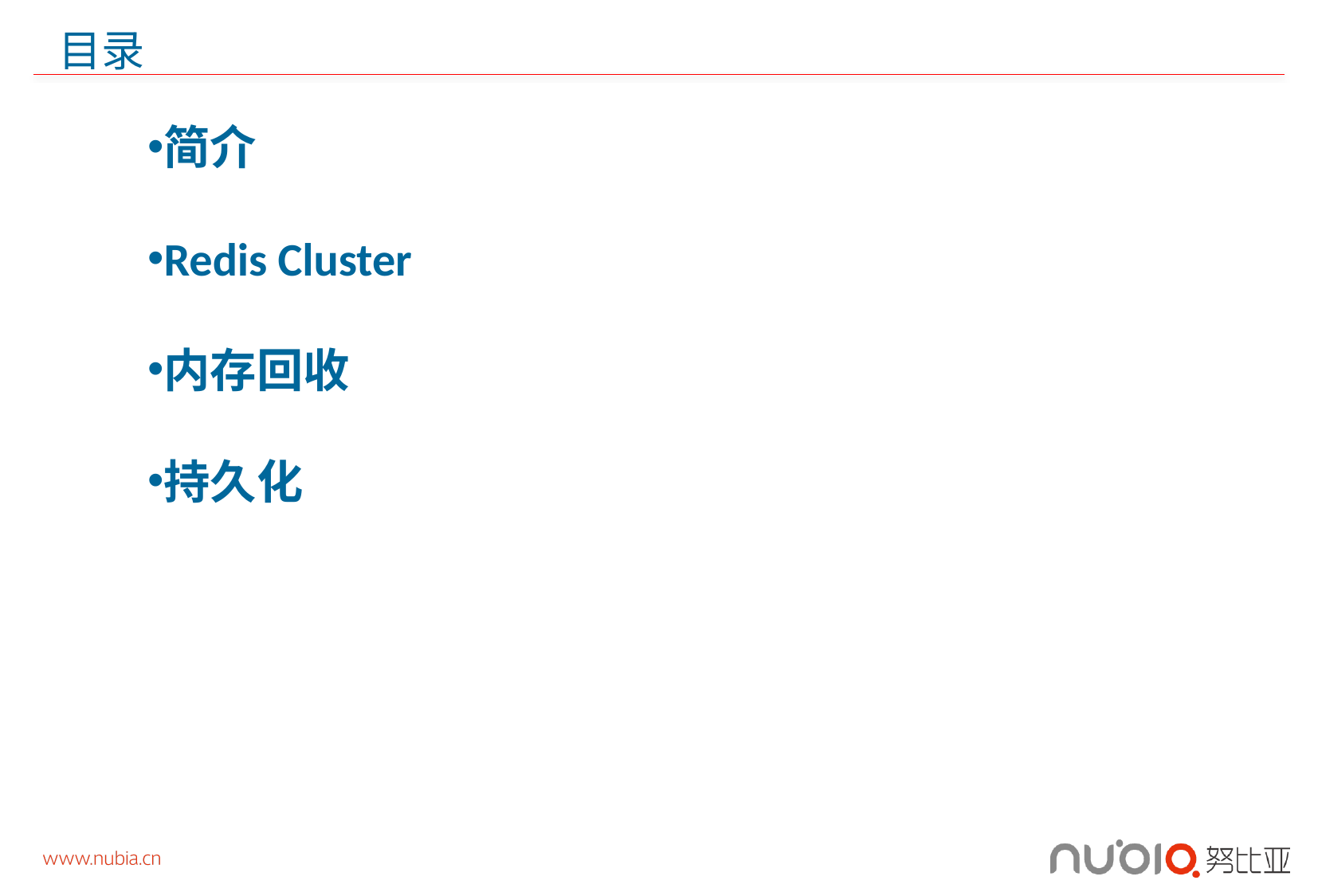

# 目录
简介

Redis Cluster

内存回收

持久化